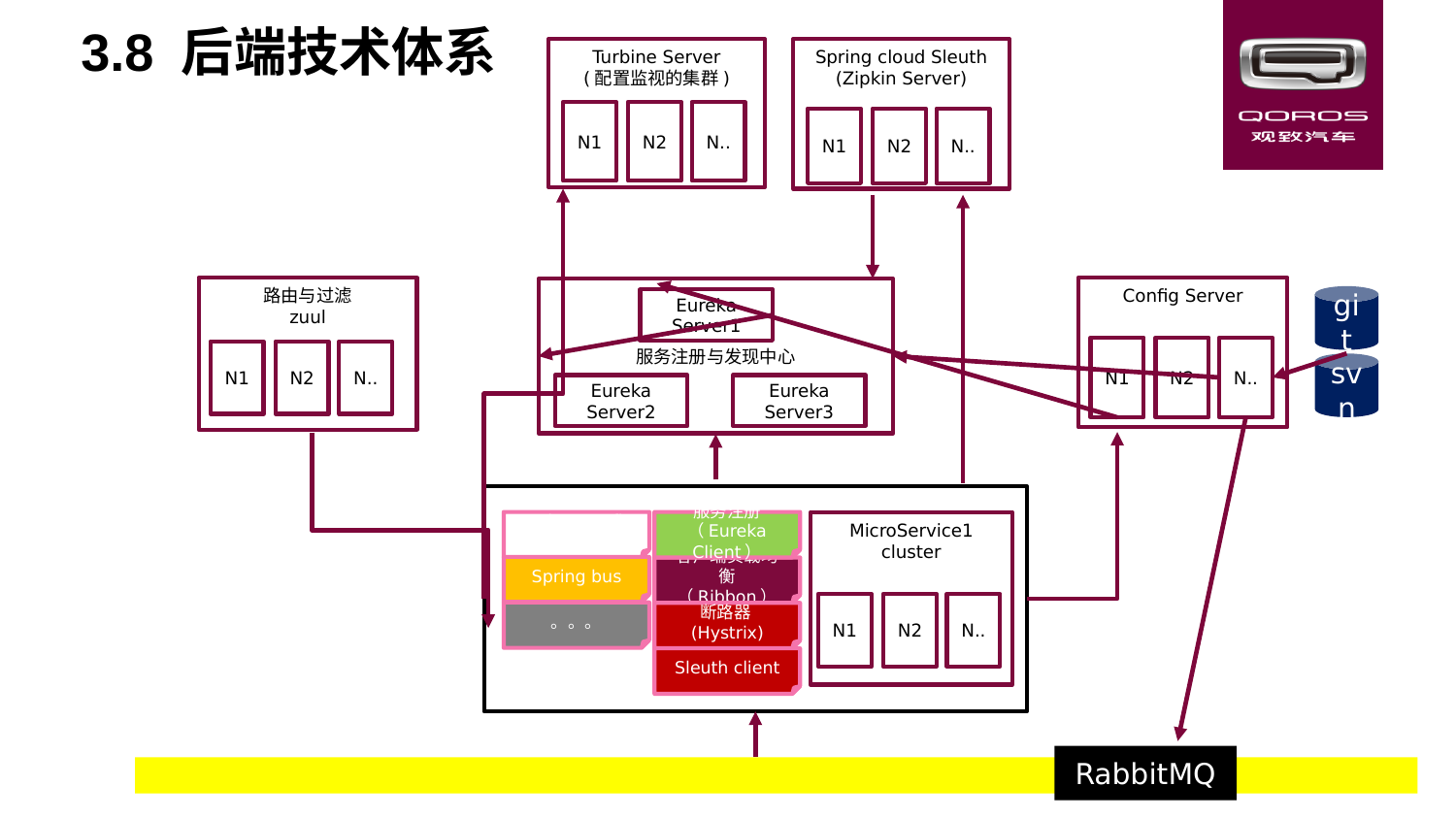

# 3.8 后端技术体系
Turbine Server
(配置监视的集群)
N1
N2
N..
Spring cloud Sleuth
(Zipkin Server)
N1
N2
N..
Config Server
N1
N2
N..
git
svn
路由与过滤
zuul
N1
N2
N..
服务注册与发现中心
Eureka Server1
Eureka Server2
Eureka Server3

Spring Config Client
服务注册（Eureka Client）
MicroService1
cluster
N1
N2
N..
客户端负载均衡（Ribbon）
断路器(Hystrix)
Sleuth client
。。。
Spring bus
RabbitMQ